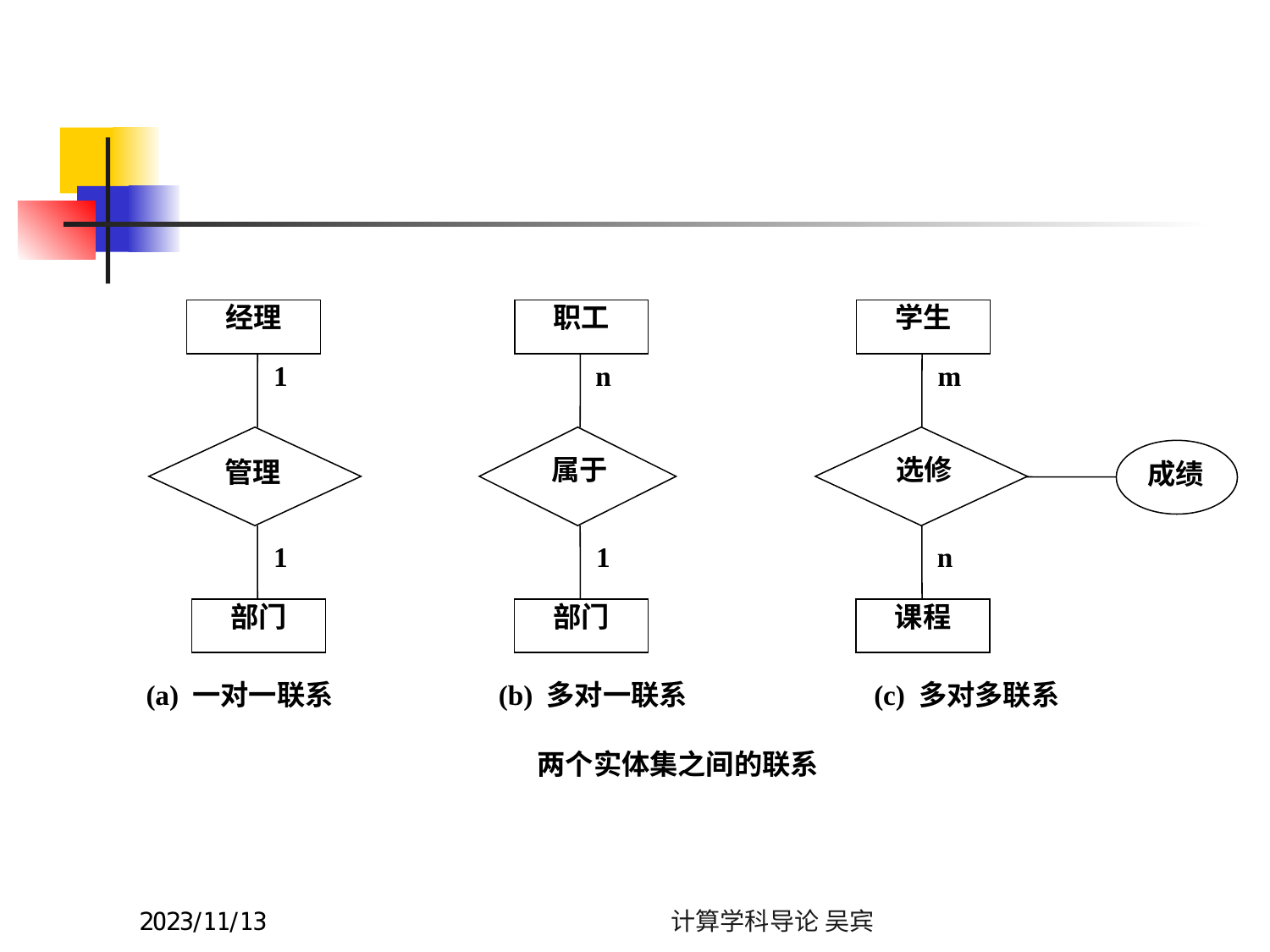

经理
职工
学生

1
n
m

选修

属于
管理
成绩

1
1
n
部门
部门
课程
(a) 一对一联系
(b) 多对一联系
(c) 多对多联系
两个实体集之间的联系
2023/11/13
计算学科导论 吴宾